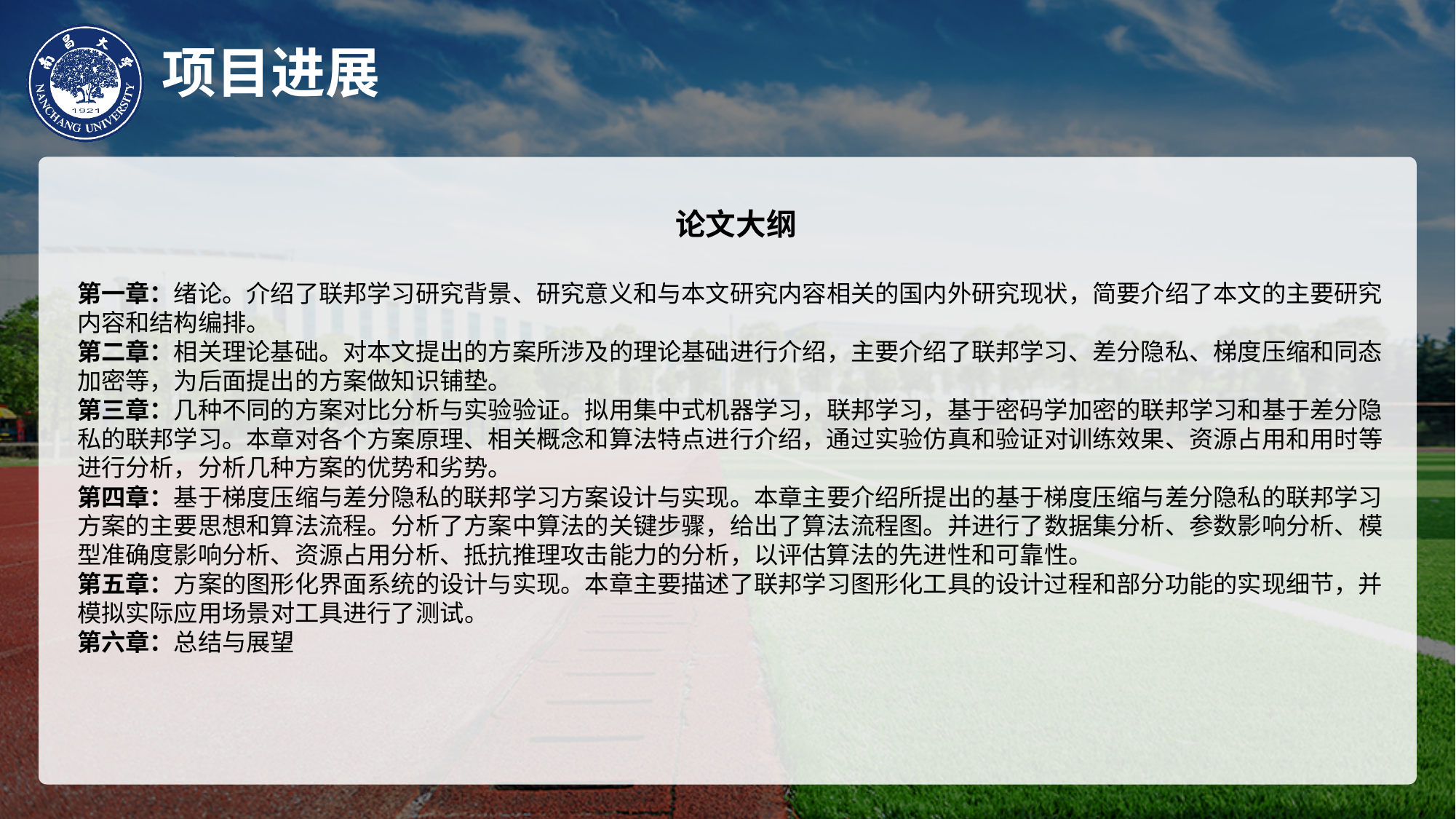

# 项目进展
论文大纲

第一章：绪论。介绍了联邦学习研究背景、研究意义和与本文研究内容相关的国内外研究现状，简要介绍了本文的主要研究内容和结构编排。
第二章：相关理论基础。对本文提出的方案所涉及的理论基础进行介绍，主要介绍了联邦学习、差分隐私、梯度压缩和同态加密等，为后面提出的方案做知识铺垫。
第三章：几种不同的方案对比分析与实验验证。拟用集中式机器学习，联邦学习，基于密码学加密的联邦学习和基于差分隐私的联邦学习。本章对各个方案原理、相关概念和算法特点进行介绍，通过实验仿真和验证对训练效果、资源占用和用时等进行分析，分析几种方案的优势和劣势。
第四章：基于梯度压缩与差分隐私的联邦学习方案设计与实现。本章主要介绍所提出的基于梯度压缩与差分隐私的联邦学习方案的主要思想和算法流程。分析了方案中算法的关键步骤，给出了算法流程图。并进行了数据集分析、参数影响分析、模型准确度影响分析、资源占用分析、抵抗推理攻击能力的分析，以评估算法的先进性和可靠性。
第五章：方案的图形化界面系统的设计与实现。本章主要描述了联邦学习图形化工具的设计过程和部分功能的实现细节，并模拟实际应用场景对工具进行了测试。
第六章：总结与展望